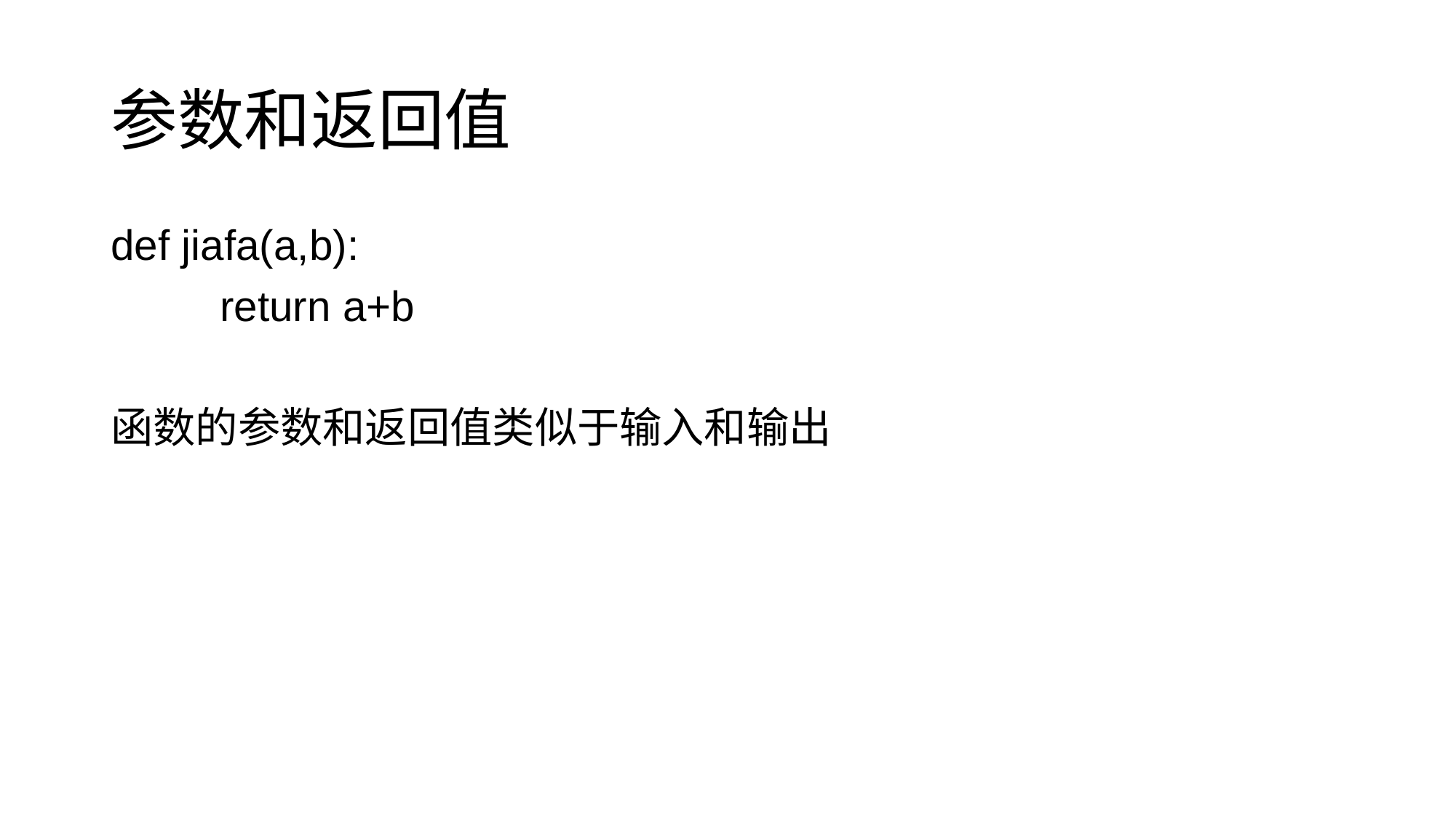

# 参数和返回值
def jiafa(a,b):
	return a+b

函数的参数和返回值类似于输入和输出